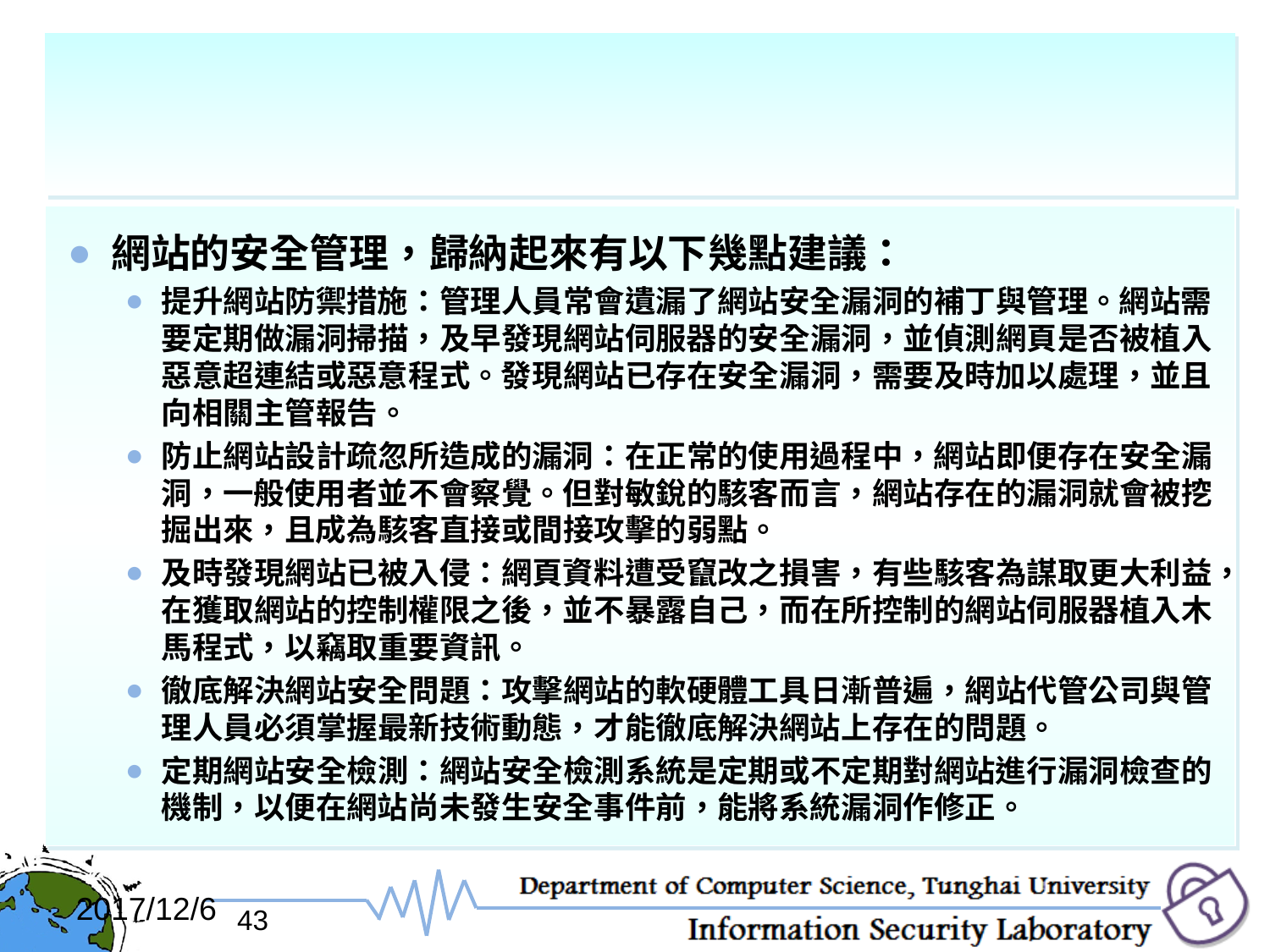

#
網站的安全管理，歸納起來有以下幾點建議：
提升網站防禦措施：管理人員常會遺漏了網站安全漏洞的補丁與管理。網站需要定期做漏洞掃描，及早發現網站伺服器的安全漏洞，並偵測網頁是否被植入惡意超連結或惡意程式。發現網站已存在安全漏洞，需要及時加以處理，並且向相關主管報告。
防止網站設計疏忽所造成的漏洞：在正常的使用過程中，網站即便存在安全漏洞，一般使用者並不會察覺。但對敏銳的駭客而言，網站存在的漏洞就會被挖掘出來，且成為駭客直接或間接攻擊的弱點。
及時發現網站已被入侵：網頁資料遭受竄改之損害，有些駭客為謀取更大利益，在獲取網站的控制權限之後，並不暴露自己，而在所控制的網站伺服器植入木馬程式，以竊取重要資訊。
徹底解決網站安全問題：攻擊網站的軟硬體工具日漸普遍，網站代管公司與管理人員必須掌握最新技術動態，才能徹底解決網站上存在的問題。
定期網站安全檢測：網站安全檢測系統是定期或不定期對網站進行漏洞檢查的機制，以便在網站尚未發生安全事件前，能將系統漏洞作修正。

2017/12/6
43